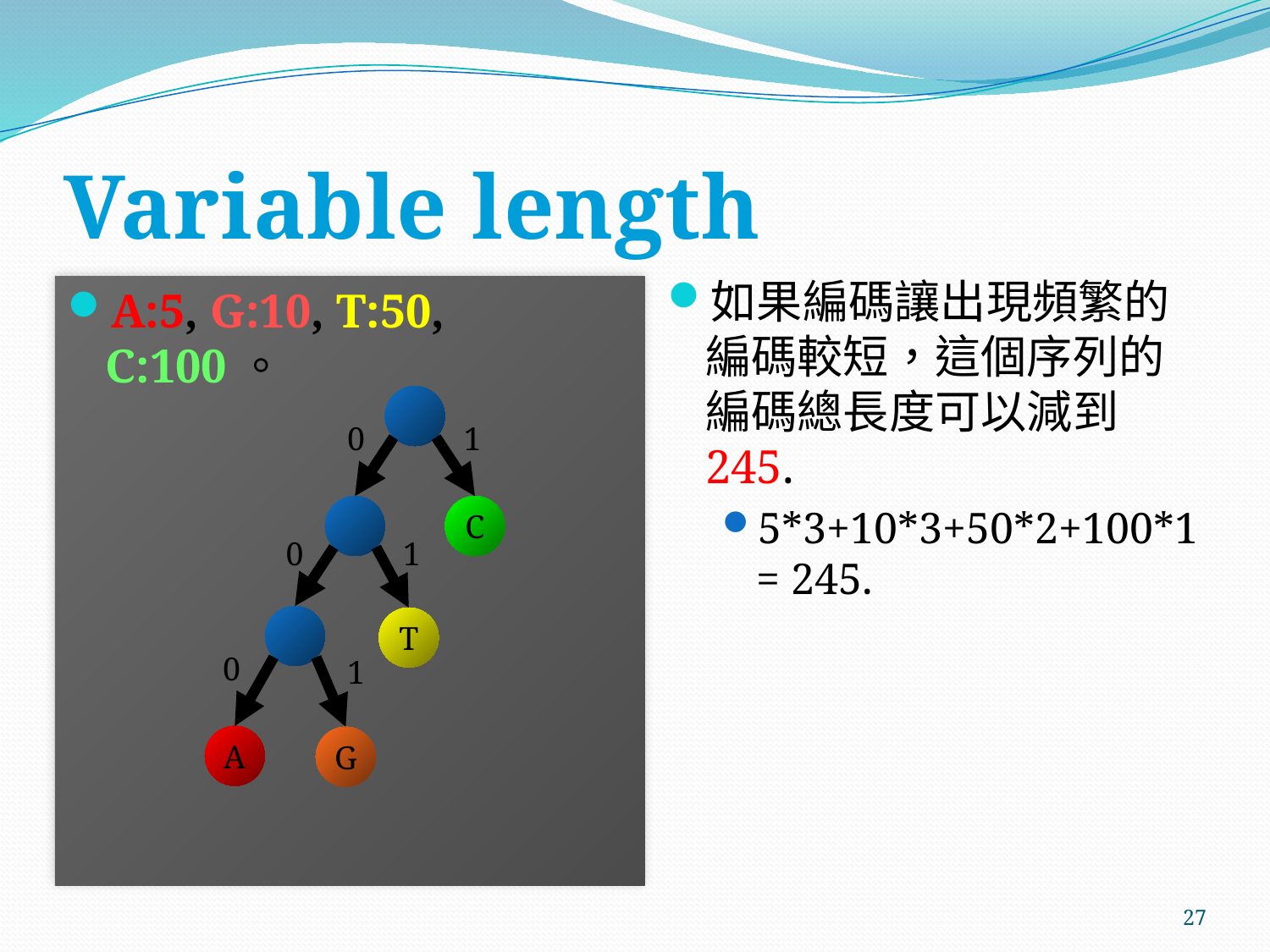

# Variable length
如果編碼讓出現頻繁的編碼較短，這個序列的編碼總長度可以減到245.
5*3+10*3+50*2+100*1 = 245.
A:5, G:10, T:50, C:100。

0
1

C
0
1

T
0
1
A
G
27